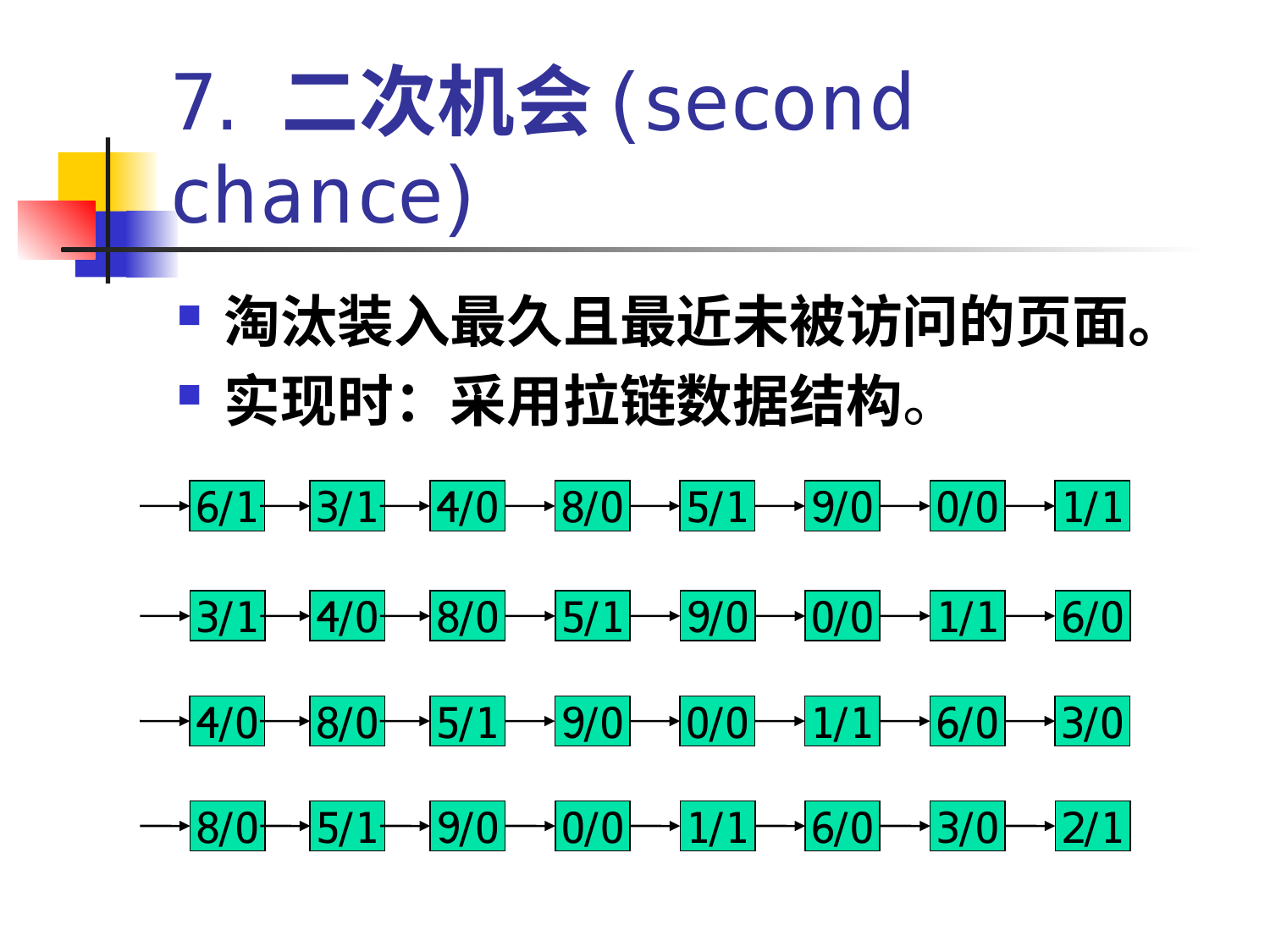

# 7. 二次机会(second chance)
淘汰装入最久且最近未被访问的页面。
实现时：采用拉链数据结构。
6/1
3/1
4/0
8/0
5/1
9/0
0/0
1/1

3/1
4/0
8/0
5/1
9/0
0/0
1/1
6/0

4/0
8/0
5/1
9/0
0/0
1/1
6/0
3/0

8/0
5/1
9/0
0/0
1/1
6/0
3/0
2/1